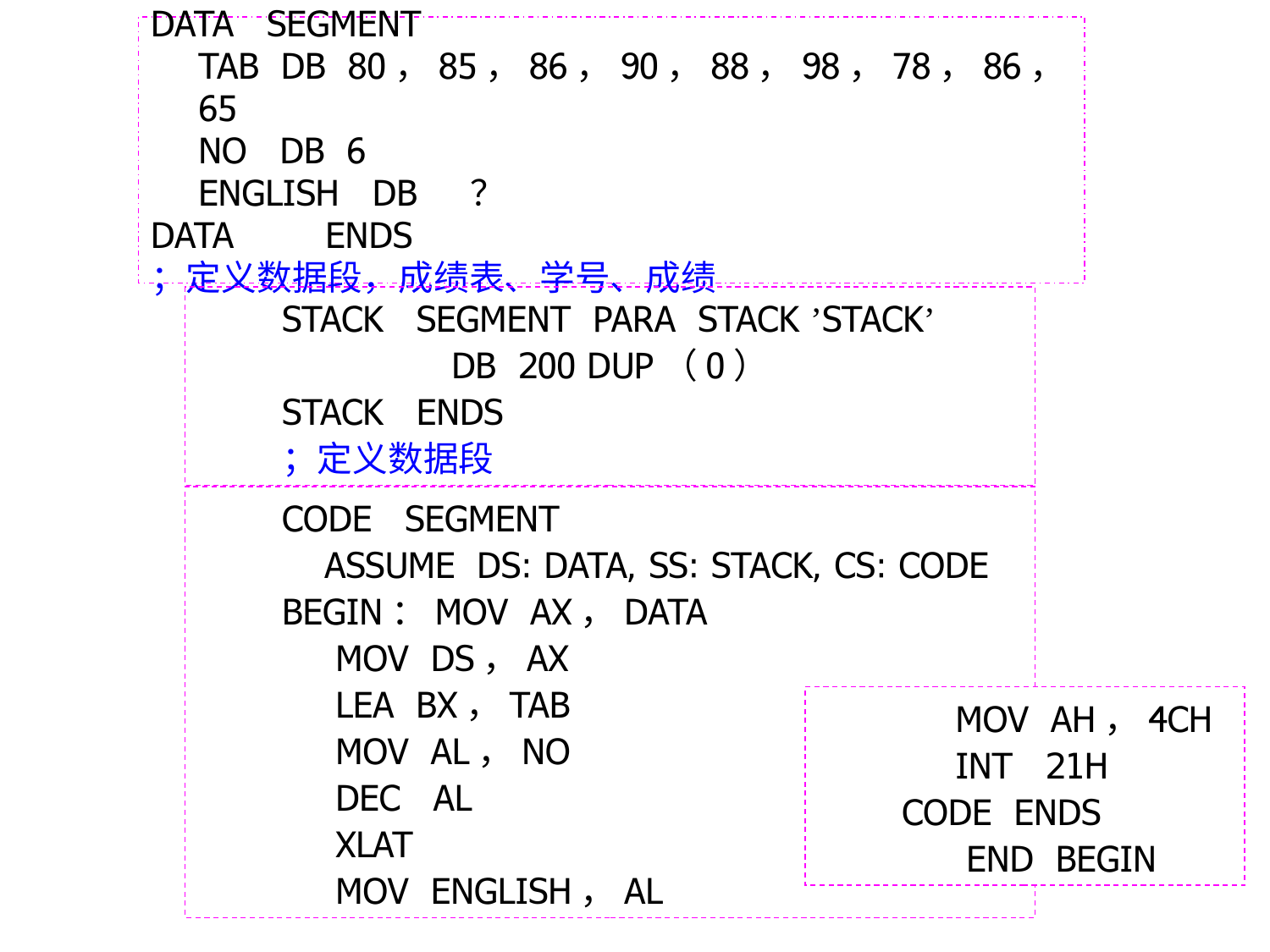

DATA   SEGMENT
	TAB  DB  80，85，86，90，88，98，78，86，65
	NO   DB  6
	ENGLISH   DB    ？
DATA	ENDS
；定义数据段，成绩表、学号、成绩
STACK   SEGMENT  PARA  STACK ’STACK’
		DB  200 DUP（0）
STACK   ENDS
；定义数据段
CODE   SEGMENT
	ASSUME  DS: DATA, SS: STACK, CS: CODE
BEGIN：MOV  AX，DATA
	 MOV  DS，AX
	 LEA  BX，TAB
	 MOV  AL，NO
	 DEC   AL
	 XLAT
	 MOV  ENGLISH，AL
	 MOV  AH，4CH
	 INT   21H
CODE  ENDS
	  END  BEGIN